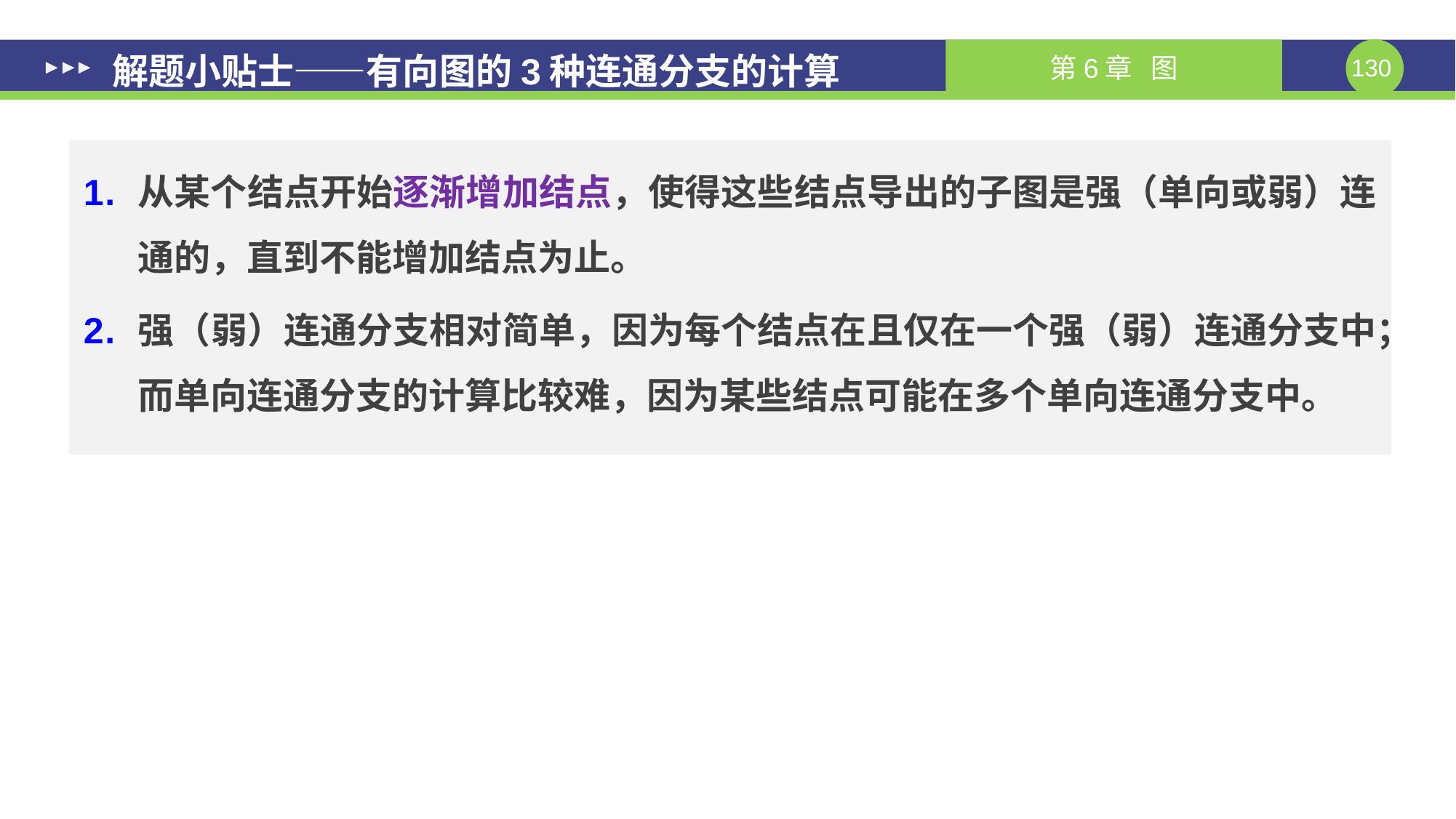

解题小贴士——有向图的3种连通分支的计算
从某个结点开始逐渐增加结点，使得这些结点导出的子图是强（单向或弱）连通的，直到不能增加结点为止。
强（弱）连通分支相对简单，因为每个结点在且仅在一个强（弱）连通分支中；而单向连通分支的计算比较难，因为某些结点可能在多个单向连通分支中。